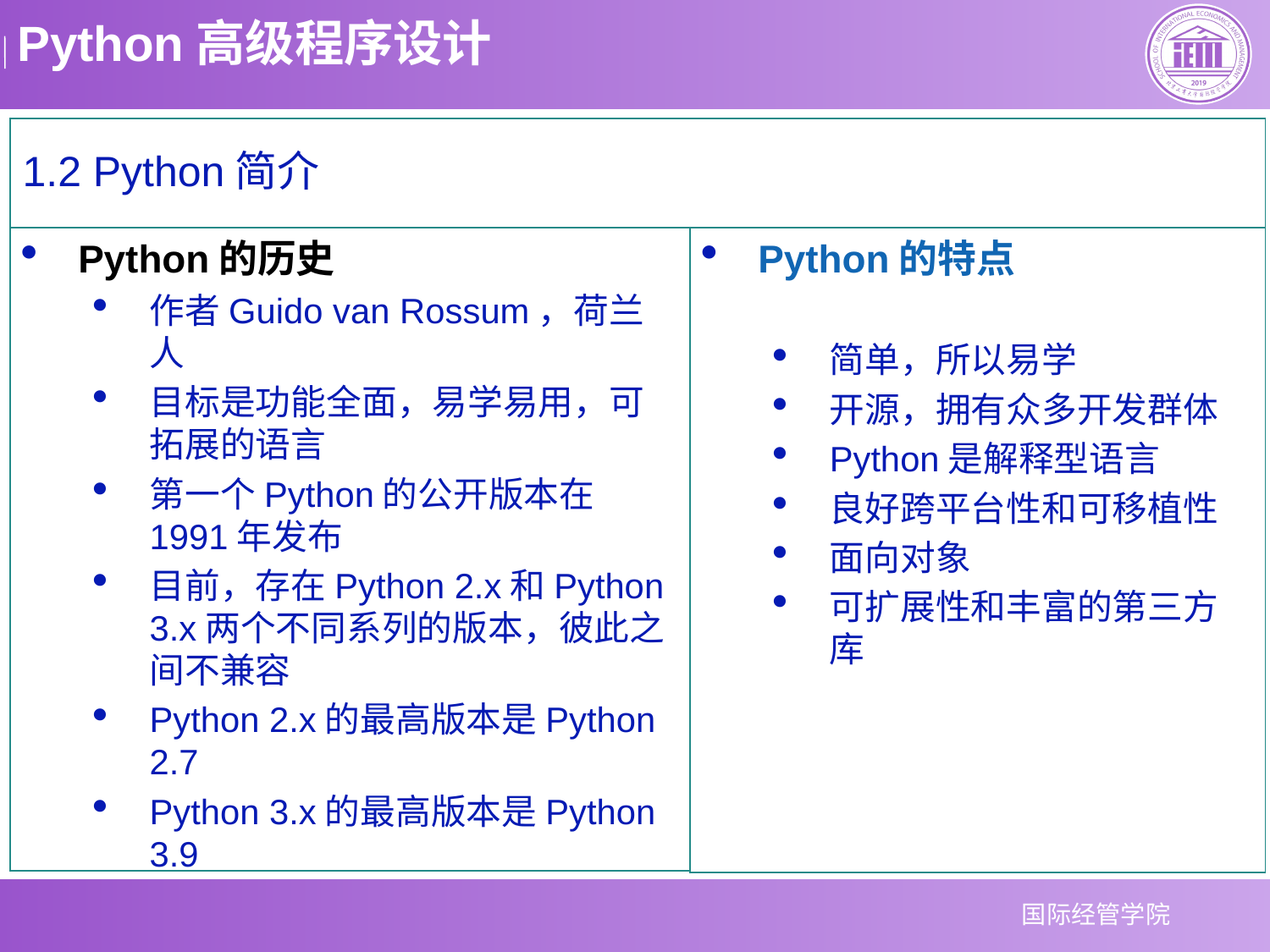

1.2 Python简介
Python的历史
作者Guido van Rossum，荷兰人
目标是功能全面，易学易用，可拓展的语言
第一个Python的公开版本在1991年发布
目前，存在Python 2.x和Python 3.x两个不同系列的版本，彼此之间不兼容
Python 2.x的最高版本是Python 2.7
Python 3.x的最高版本是Python 3.9

Python的特点

简单，所以易学
开源，拥有众多开发群体
Python是解释型语言
良好跨平台性和可移植性
面向对象
可扩展性和丰富的第三方库